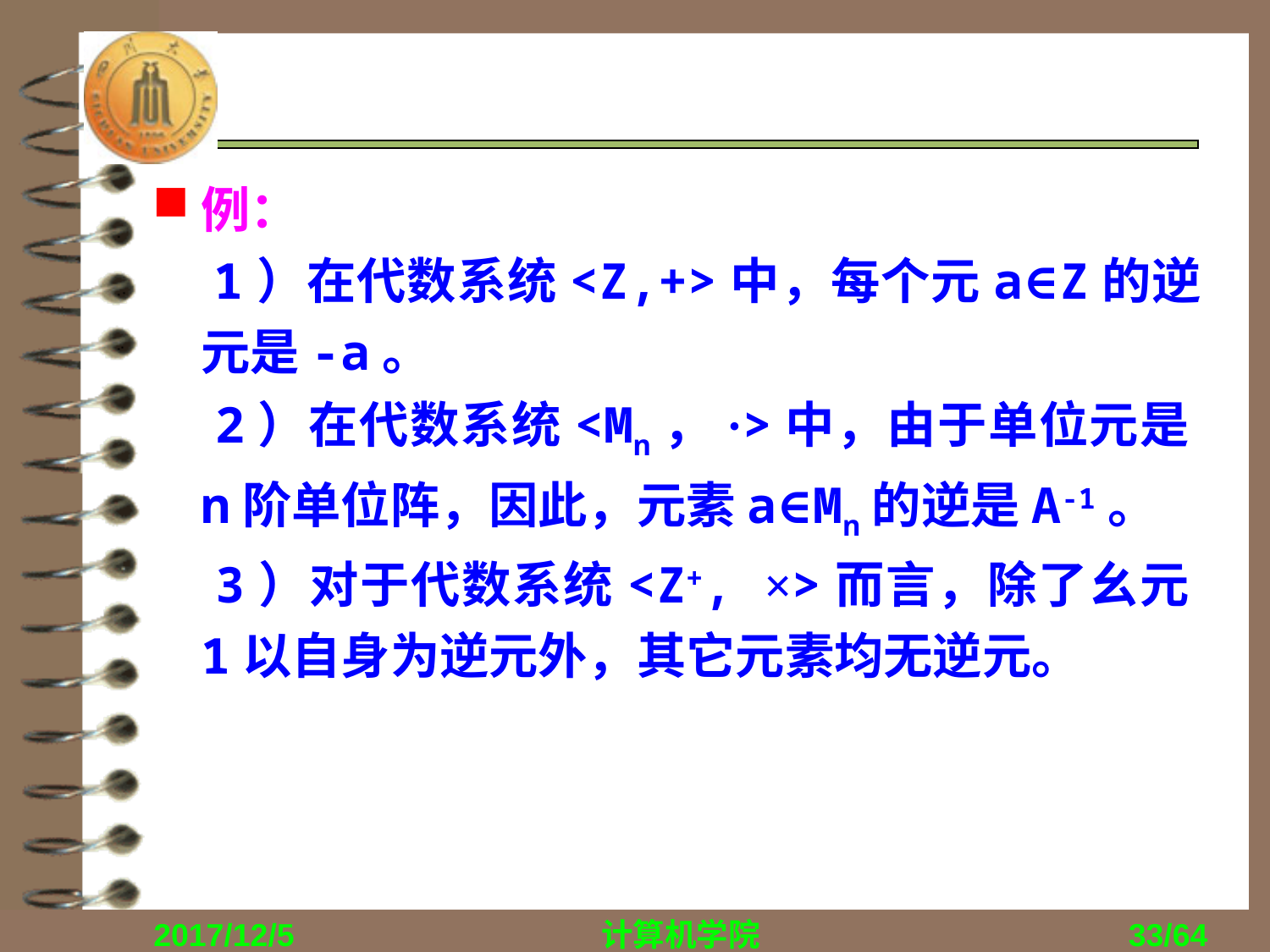

#
例：
  1）在代数系统<Z,+>中，每个元a∈Z的逆元是-a。
  2）在代数系统<Mn，·>中，由于单位元是n阶单位阵，因此，元素a∈Mn的逆是A-1。
  3）对于代数系统<Z+, ×>而言，除了幺元1以自身为逆元外，其它元素均无逆元。
2017/12/5
计算机学院
33/64